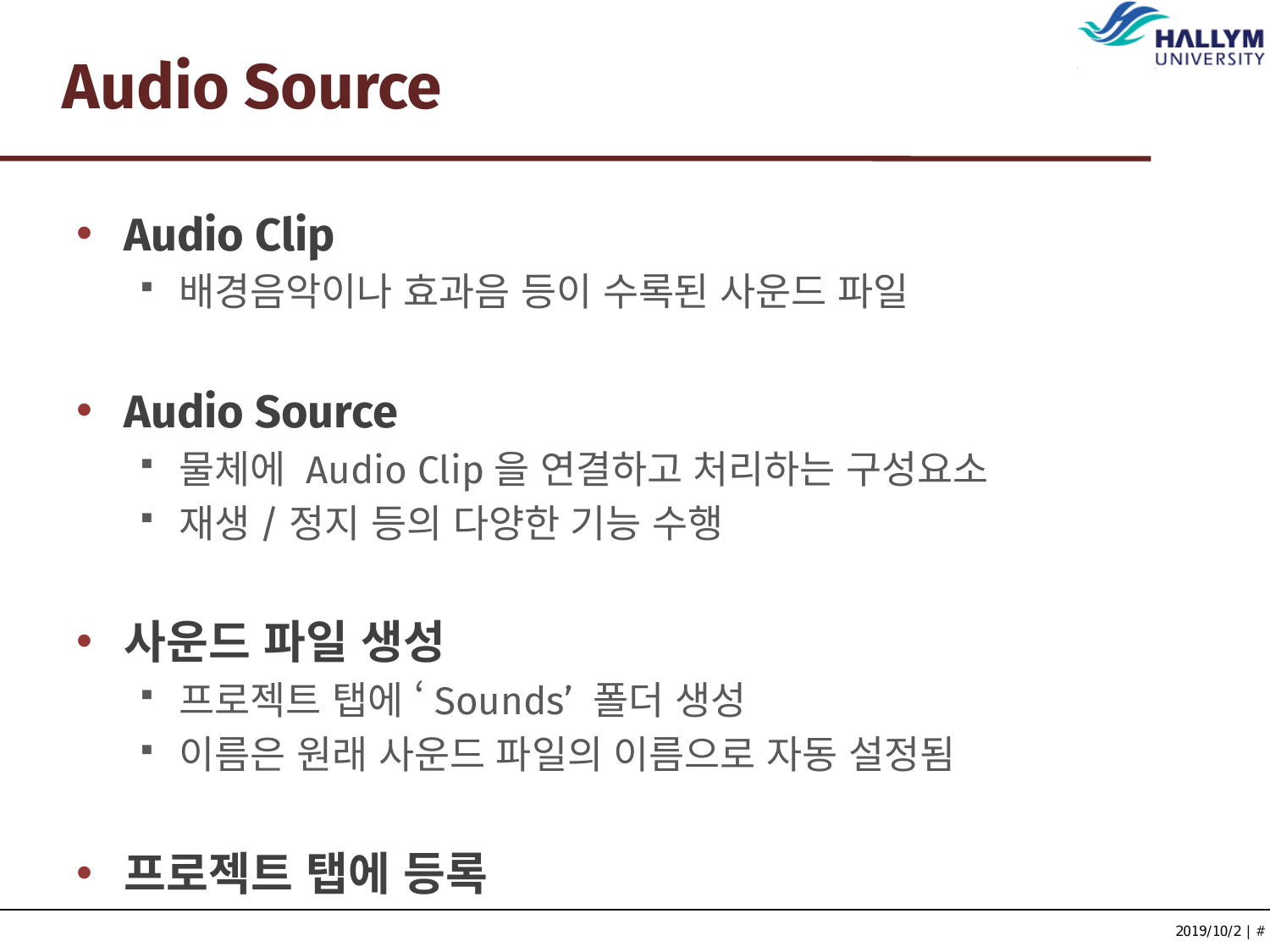

# Audio Source
Audio Clip
배경음악이나 효과음 등이 수록된 사운드 파일

Audio Source
물체에 Audio Clip을 연결하고 처리하는 구성요소
재생/정지 등의 다양한 기능 수행

사운드 파일 생성
프로젝트 탭에 ‘Sounds’ 폴더 생성
이름은 원래 사운드 파일의 이름으로 자동 설정됨

프로젝트 탭에 등록